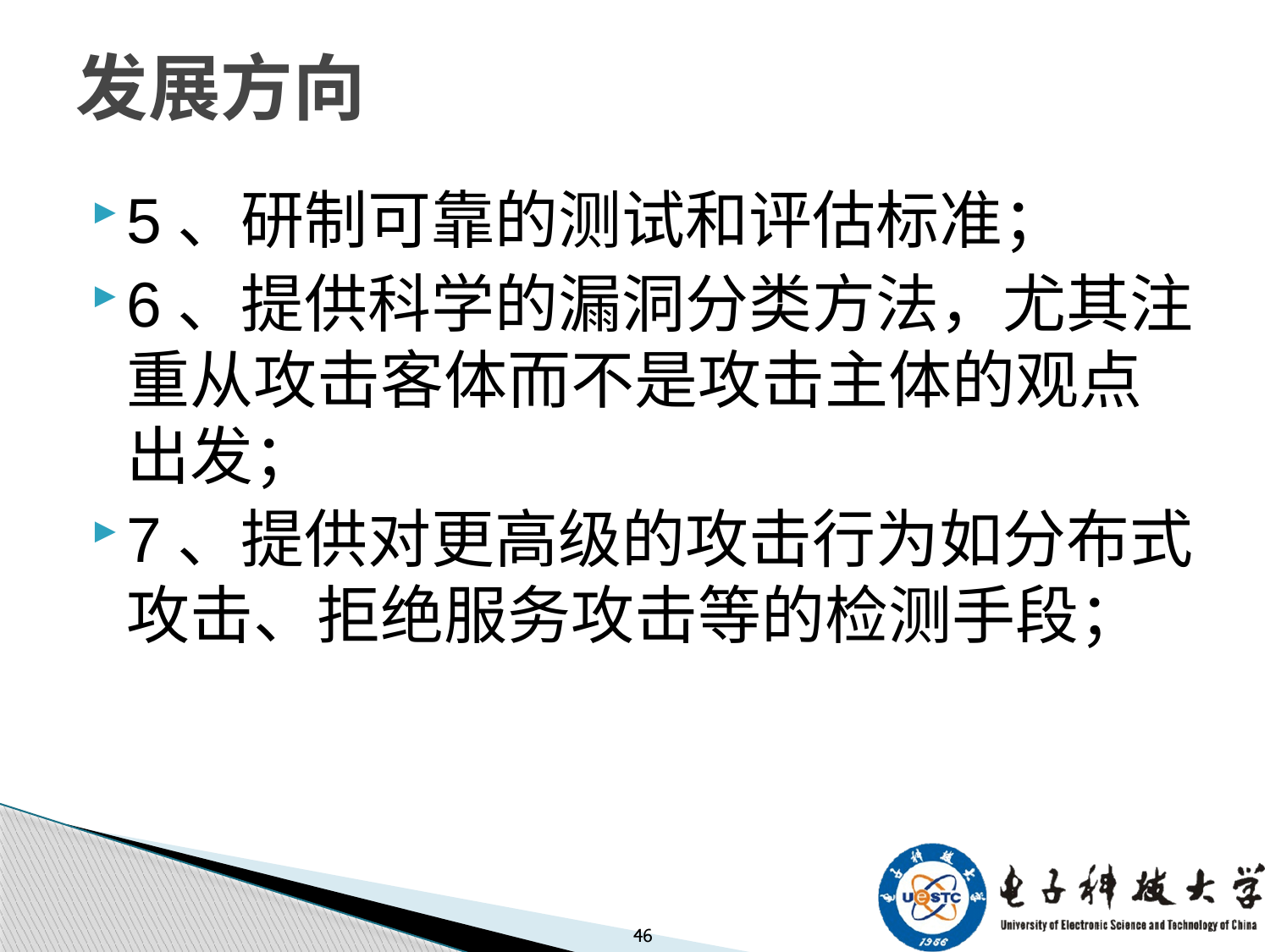

# 发展方向
5、研制可靠的测试和评估标准；
6、提供科学的漏洞分类方法，尤其注重从攻击客体而不是攻击主体的观点出发；
7、提供对更高级的攻击行为如分布式攻击、拒绝服务攻击等的检测手段；
46